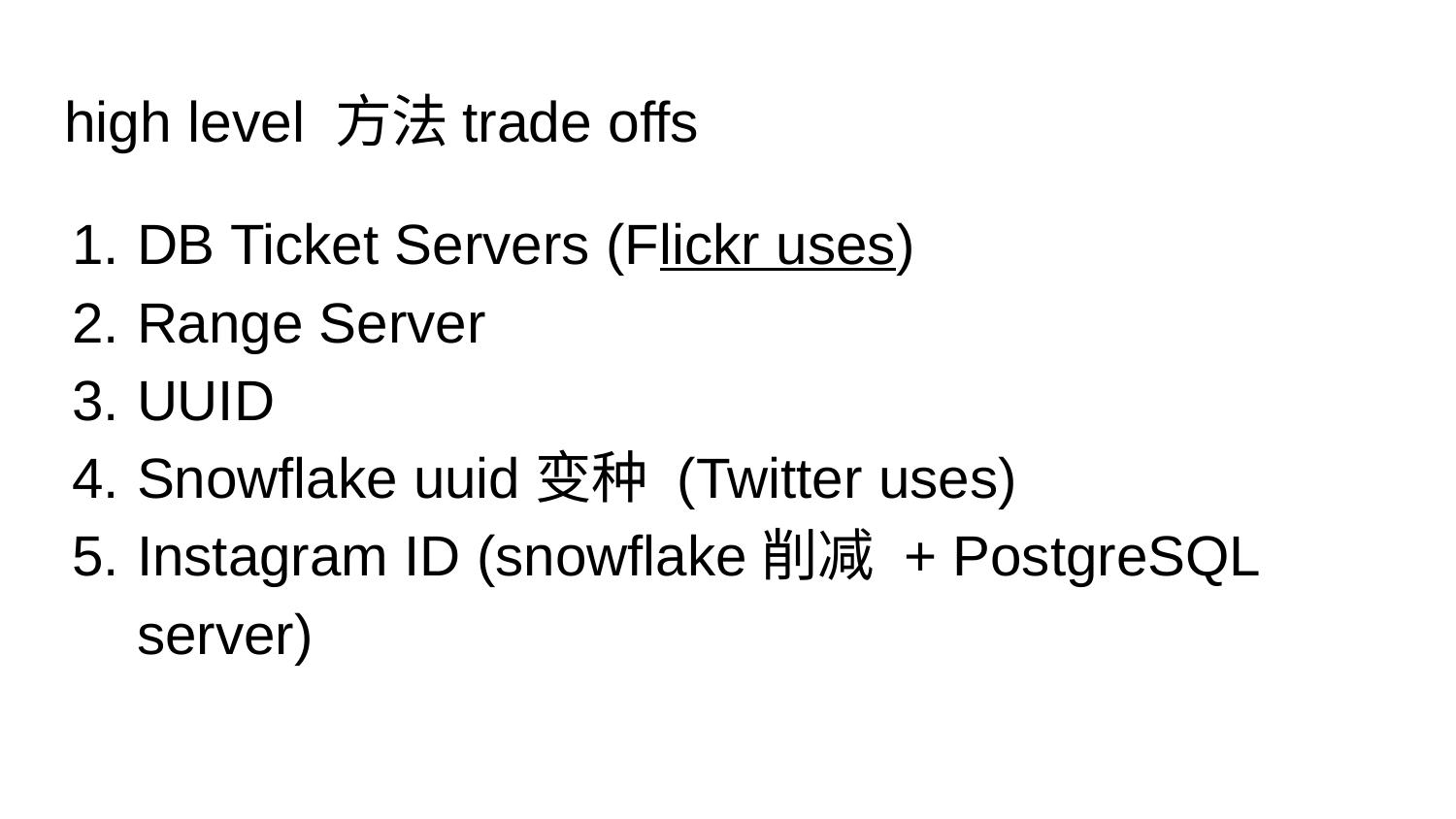

# high level 方法trade offs
DB Ticket Servers (Flickr uses)
Range Server
UUID
Snowflake uuid变种 (Twitter uses)
Instagram ID (snowflake削减 + PostgreSQL server)